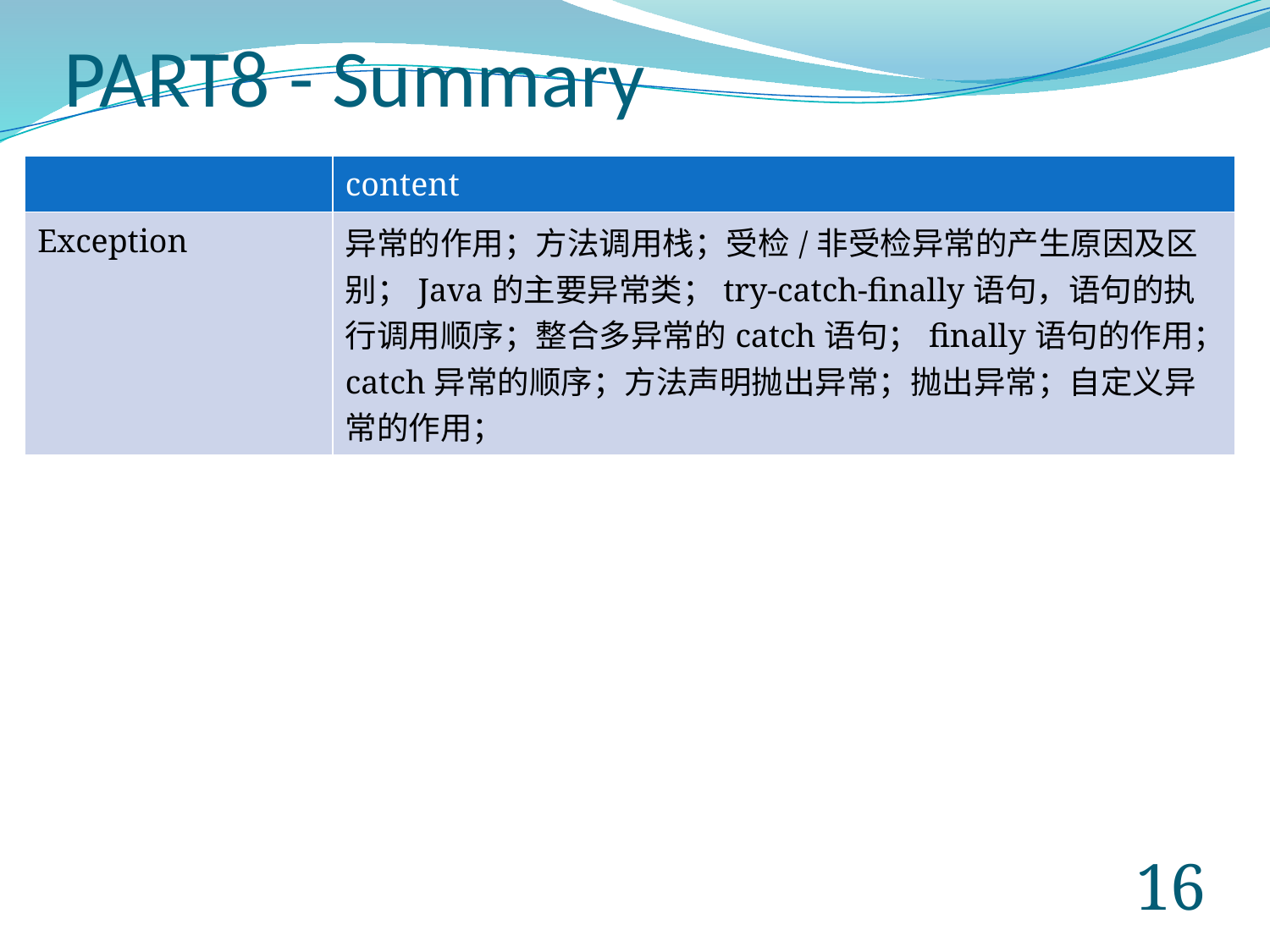

# PART8 - Summary
|  | content |
| --- | --- |
| Exception | 异常的作用；方法调用栈；受检/非受检异常的产生原因及区别；Java的主要异常类；try-catch-finally语句，语句的执行调用顺序；整合多异常的catch语句；finally语句的作用；catch异常的顺序；方法声明抛出异常；抛出异常；自定义异常的作用； |
16